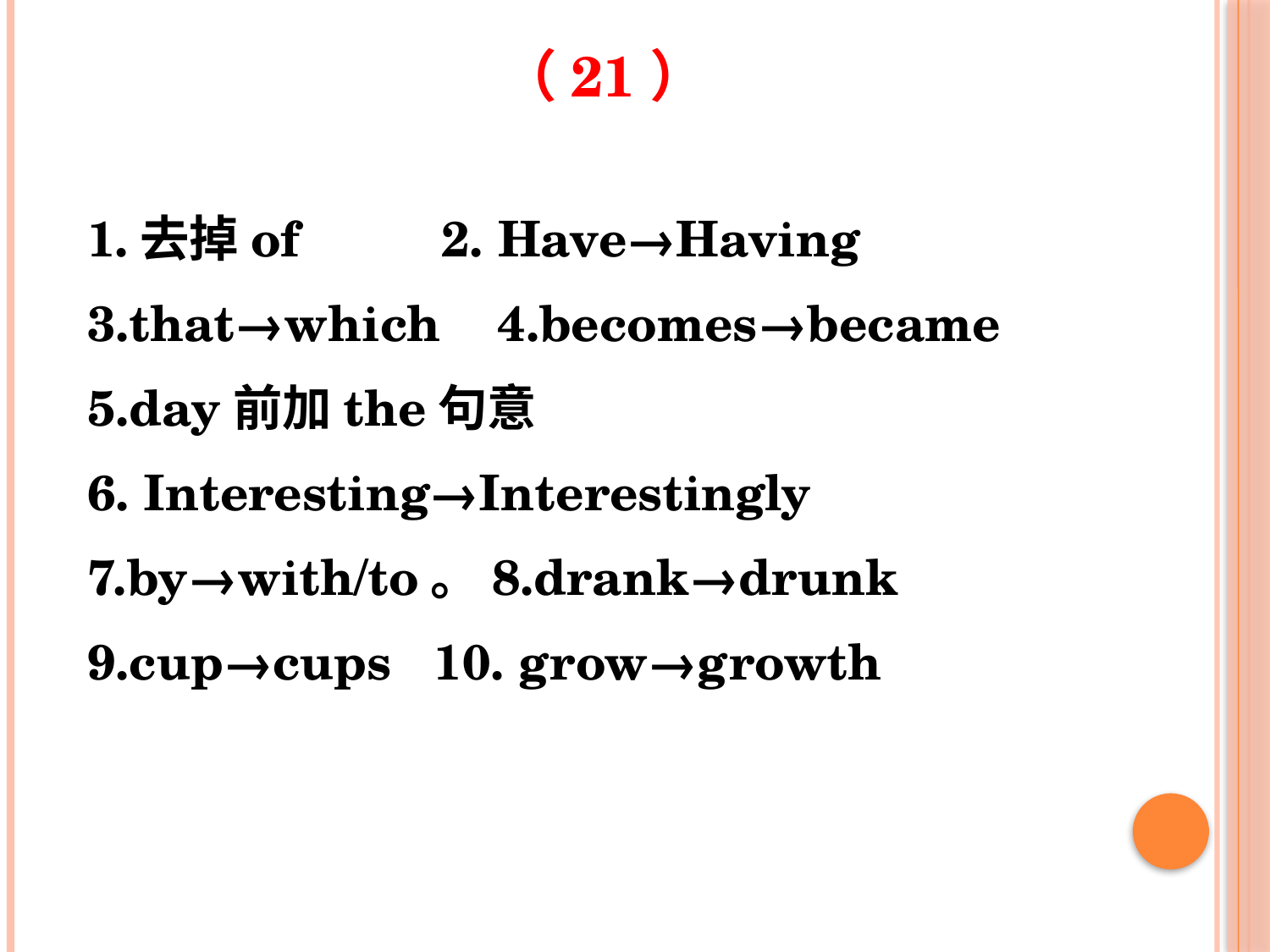

# （21）
1.去掉of          2. Have→Having
3.that→which    4.becomes→became
5.day前加the句意
6. Interesting→Interestingly
7.by→with/to。8.drank→drunk
9.cup→cups   10. grow→growth